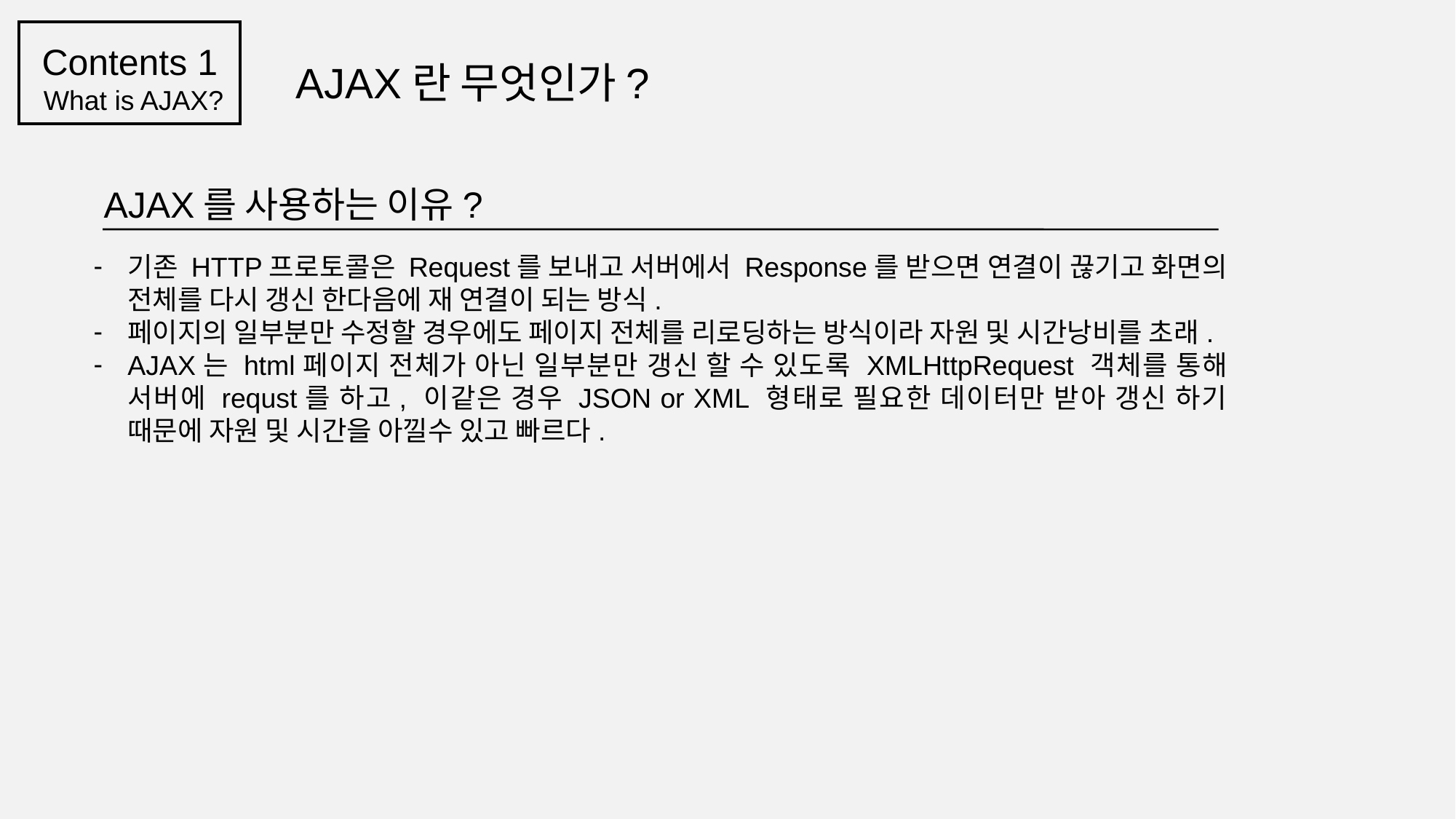

Contents 1
What is AJAX?
AJAX란 무엇인가?
 AJAX를 사용하는 이유?
기존 HTTP프로토콜은 Request를 보내고 서버에서 Response를 받으면 연결이 끊기고 화면의 전체를 다시 갱신 한다음에 재 연결이 되는 방식.
페이지의 일부분만 수정할 경우에도 페이지 전체를 리로딩하는 방식이라 자원 및 시간낭비를 초래.
AJAX는 html페이지 전체가 아닌 일부분만 갱신 할 수 있도록 XMLHttpRequest 객체를 통해 서버에 requst를 하고, 이같은 경우 JSON or XML 형태로 필요한 데이터만 받아 갱신 하기 때문에 자원 및 시간을 아낄수 있고 빠르다.